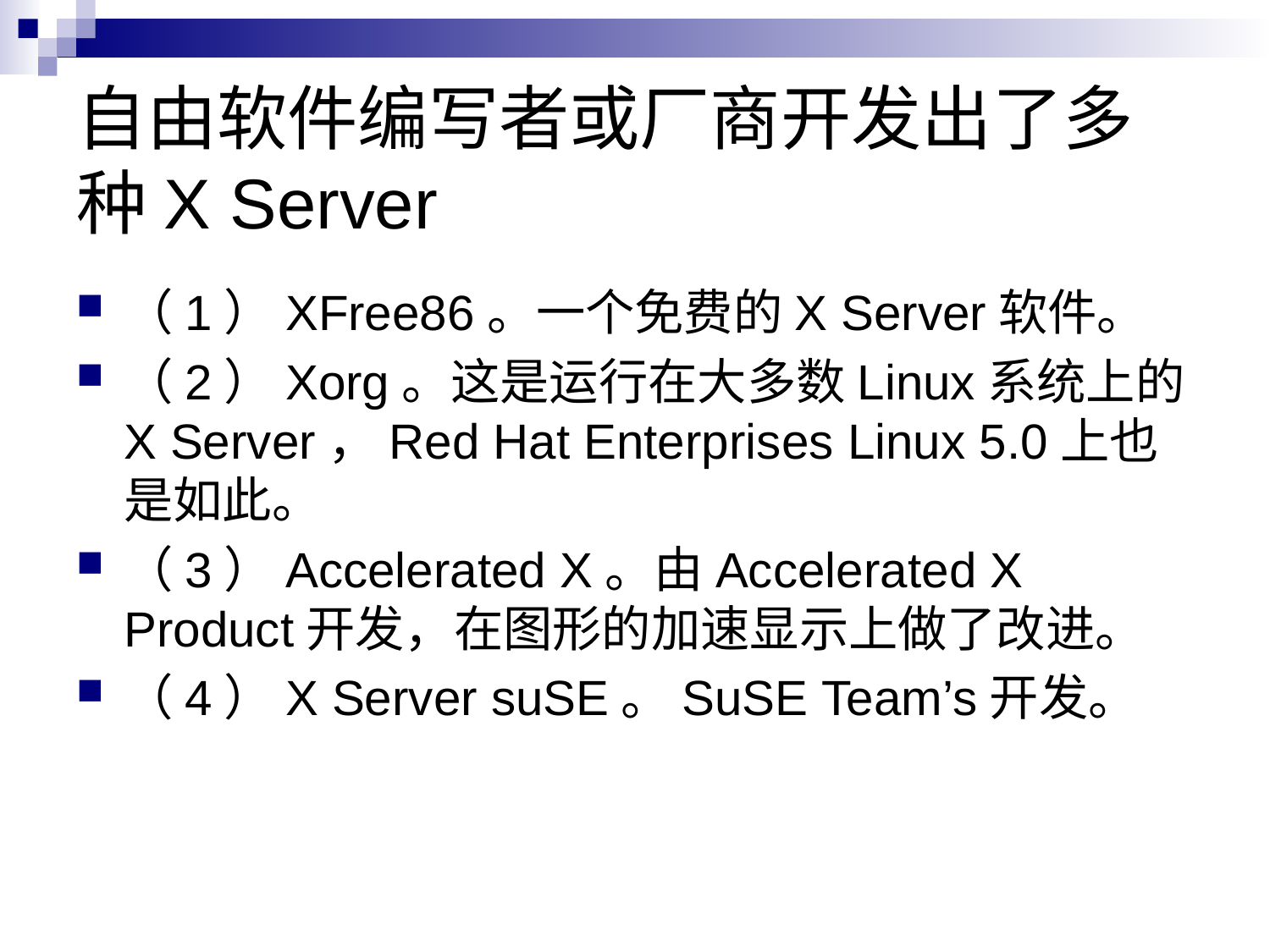

# 自由软件编写者或厂商开发出了多种X Server
（1）XFree86。一个免费的X Server软件。
（2）Xorg。这是运行在大多数Linux系统上的X Server，Red Hat Enterprises Linux 5.0上也是如此。
（3）Accelerated X。由Accelerated X Product开发，在图形的加速显示上做了改进。
（4）X Server suSE。SuSE Team’s开发。